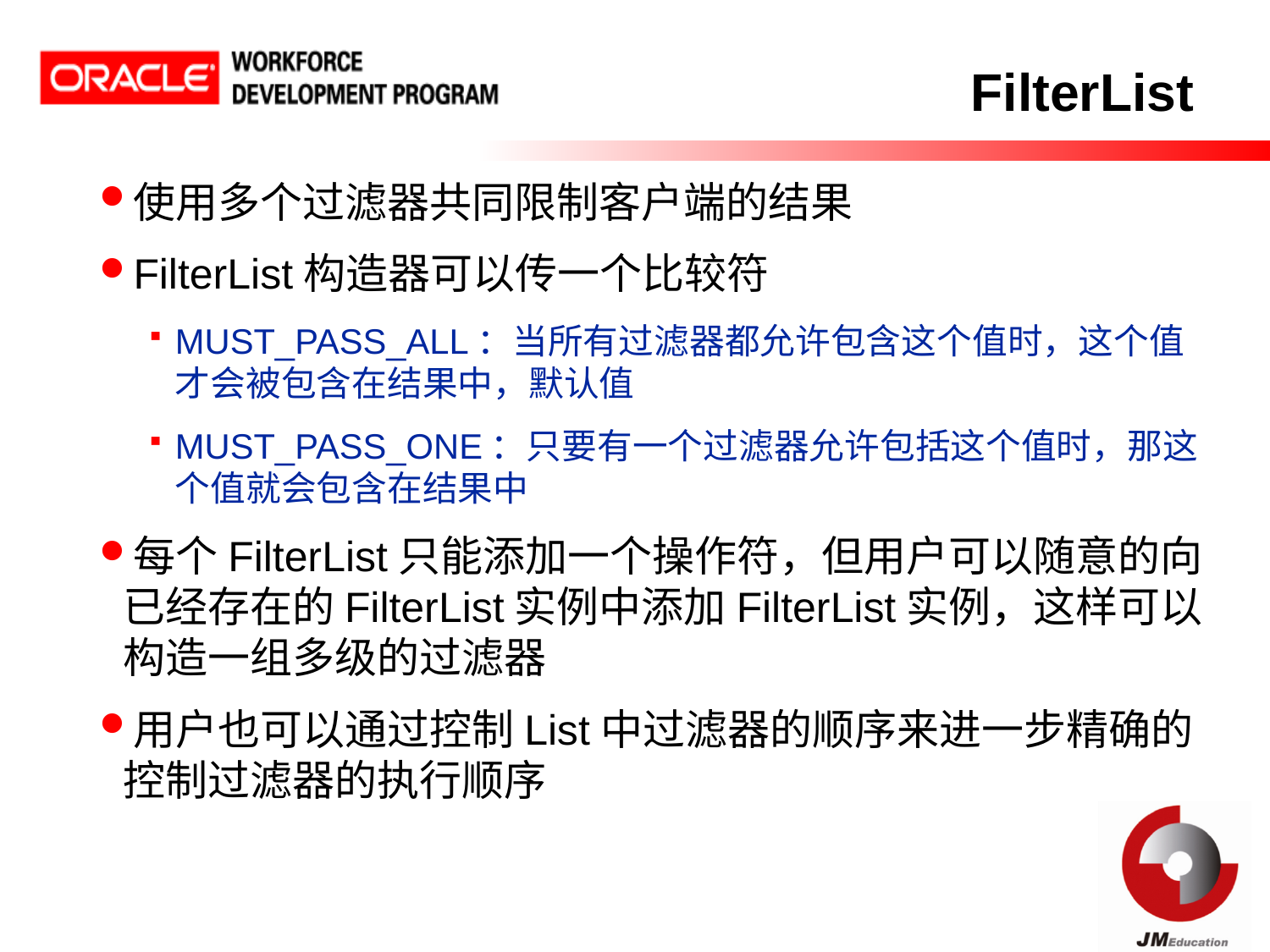

FilterList
使用多个过滤器共同限制客户端的结果
FilterList构造器可以传一个比较符
MUST_PASS_ALL：当所有过滤器都允许包含这个值时，这个值才会被包含在结果中，默认值
MUST_PASS_ONE：只要有一个过滤器允许包括这个值时，那这个值就会包含在结果中
每个FilterList只能添加一个操作符，但用户可以随意的向已经存在的FilterList实例中添加FilterList实例，这样可以构造一组多级的过滤器
用户也可以通过控制List中过滤器的顺序来进一步精确的控制过滤器的执行顺序